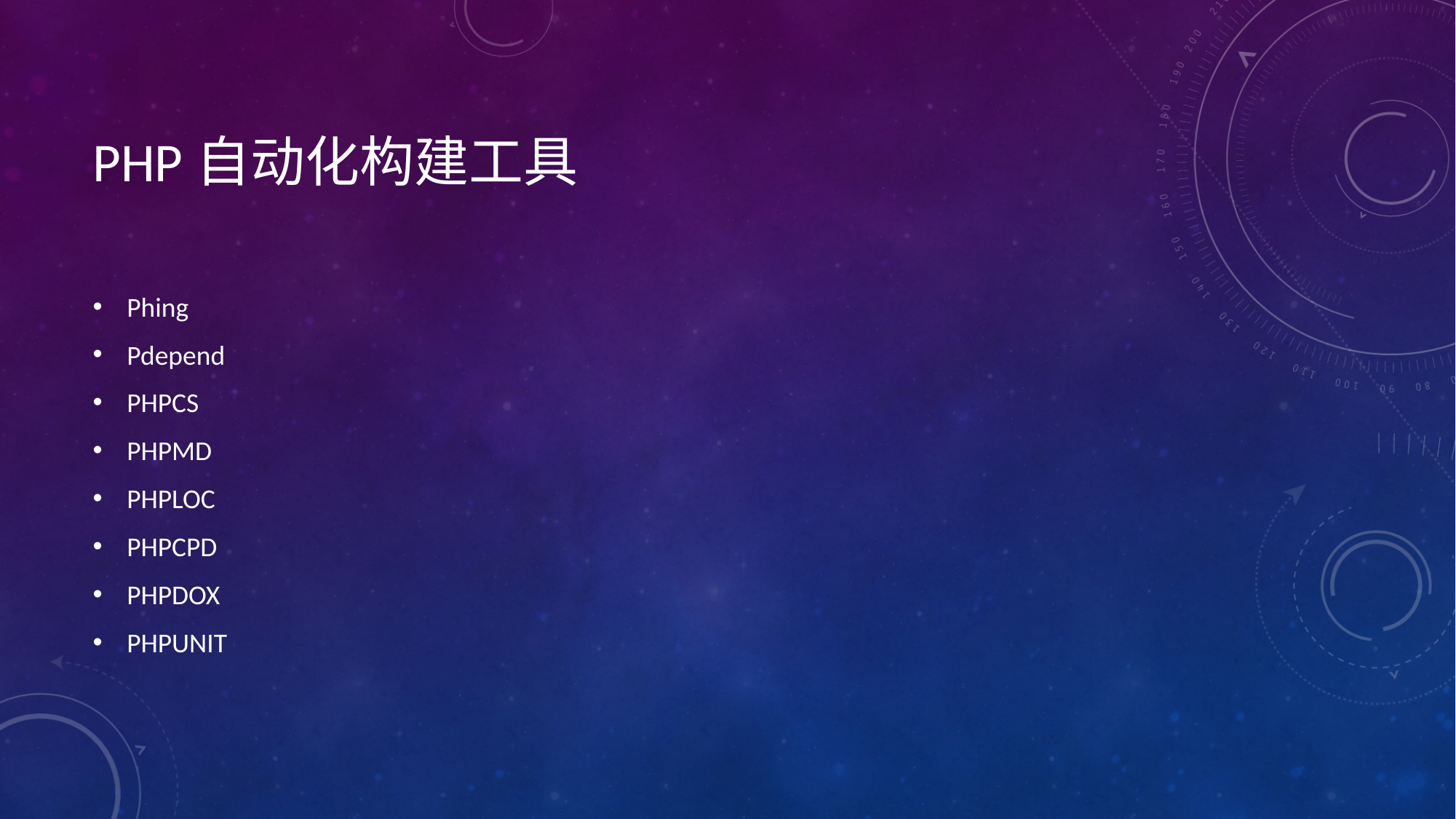

# PHP自动化构建工具
Phing
Pdepend
PHPCS
PHPMD
PHPLOC
PHPCPD
PHPDOX
PHPUNIT